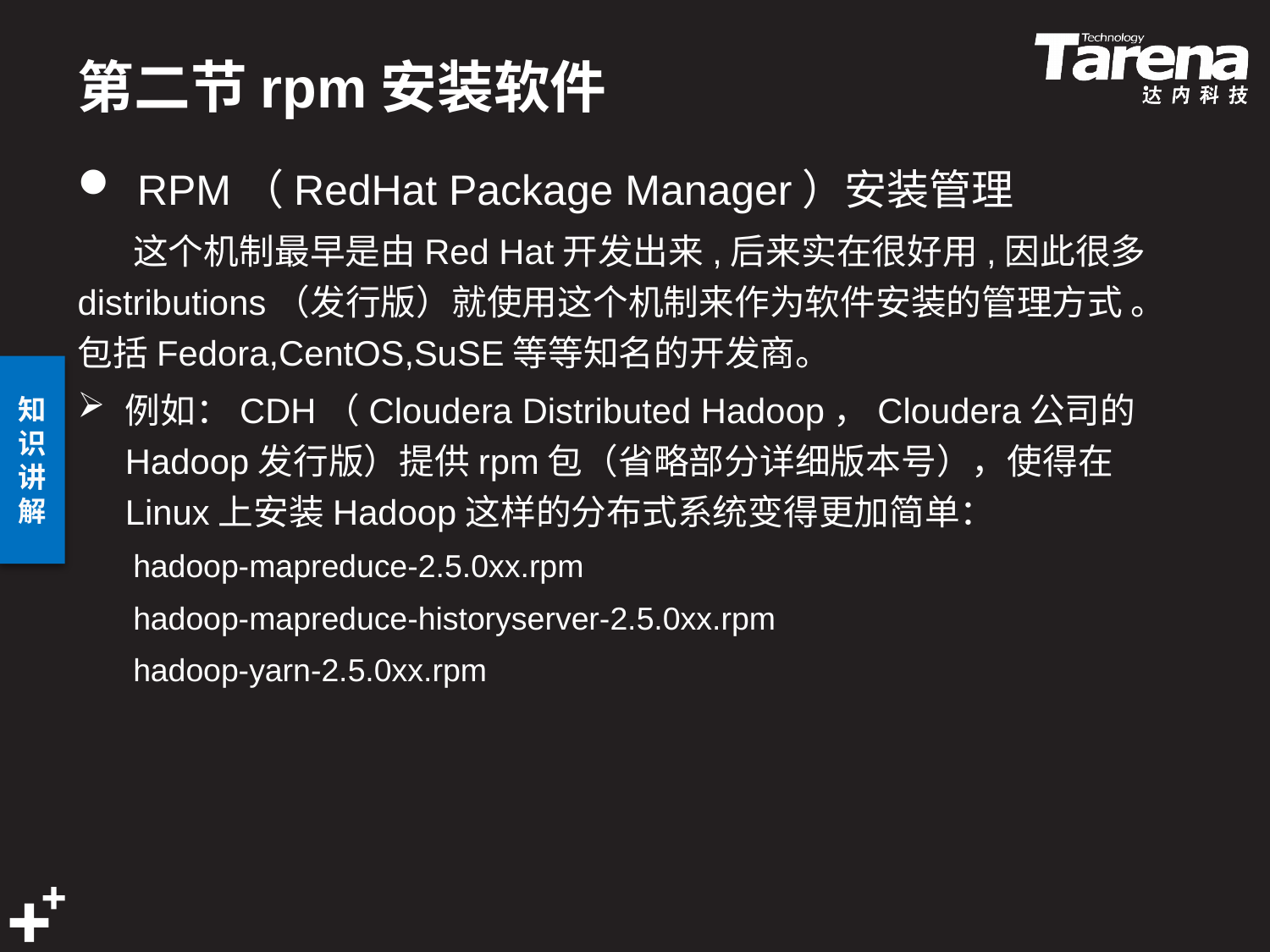

# 第二节rpm安装软件
 RPM（RedHat Package Manager）安装管理
      这个机制最早是由Red Hat开发出来,后来实在很好用,因此很多 distributions（发行版）就使用这个机制来作为软件安装的管理方式 。包括Fedora,CentOS,SuSE等等知名的开发商。
例如：CDH（Cloudera Distributed Hadoop，Cloudera公司的 Hadoop发行版）提供rpm包（省略部分详细版本号），使得在 Linux上安装Hadoop这样的分布式系统变得更加简单：
hadoop-mapreduce-2.5.0xx.rpm
hadoop-mapreduce-historyserver-2.5.0xx.rpm
hadoop-yarn-2.5.0xx.rpm